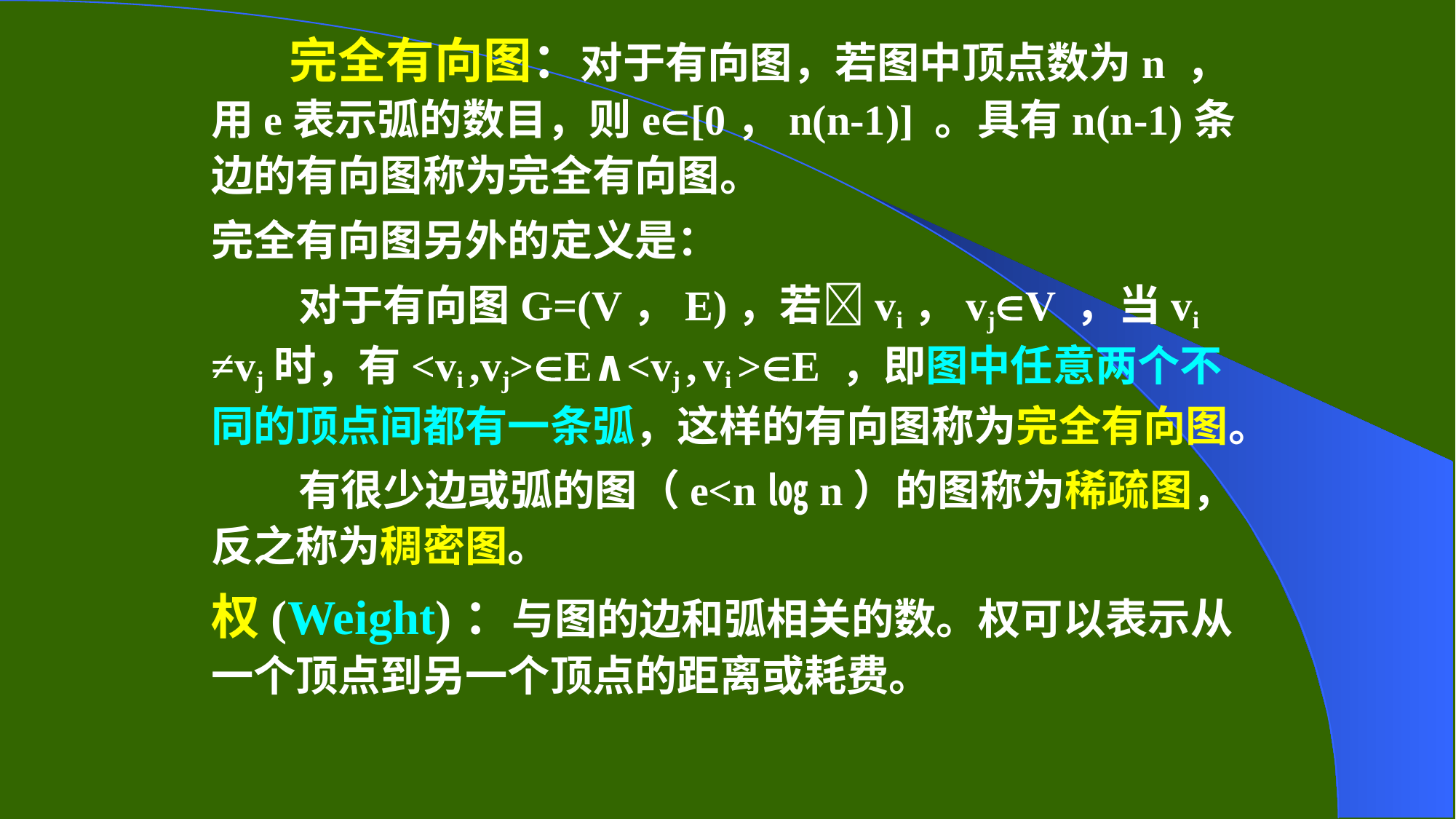

完全有向图：对于有向图，若图中顶点数为n ，用e表示弧的数目，则e∈[0，n(n-1)] 。具有n(n-1)条边的有向图称为完全有向图。
完全有向图另外的定义是：
        对于有向图G=(V，E)，若∀vi，vj∈V ，当vi ≠vj时，有<vi ,vj>∈E∧<vj , vi >∈E ，即图中任意两个不同的顶点间都有一条弧，这样的有向图称为完全有向图。
        有很少边或弧的图（e<n㏒n）的图称为稀疏图，反之称为稠密图。
权(Weight)：与图的边和弧相关的数。权可以表示从一个顶点到另一个顶点的距离或耗费。